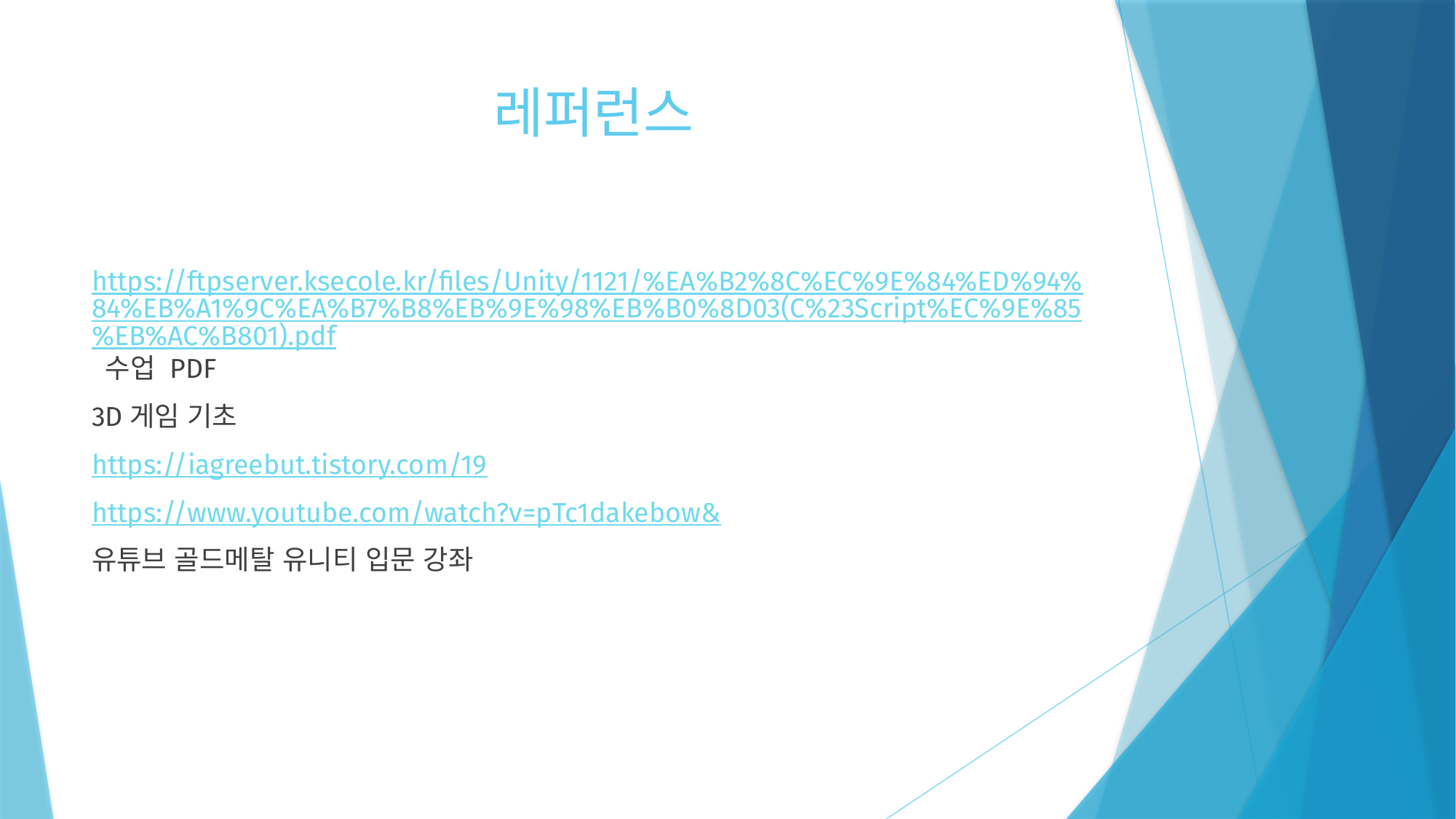

# 레퍼런스
https://ftpserver.ksecole.kr/files/Unity/1121/%EA%B2%8C%EC%9E%84%ED%94%84%EB%A1%9C%EA%B7%B8%EB%9E%98%EB%B0%8D03(C%23Script%EC%9E%85%EB%AC%B801).pdf 수업 PDF
3D게임 기초
https://iagreebut.tistory.com/19
https://www.youtube.com/watch?v=pTc1dakebow&
유튜브 골드메탈 유니티 입문 강좌